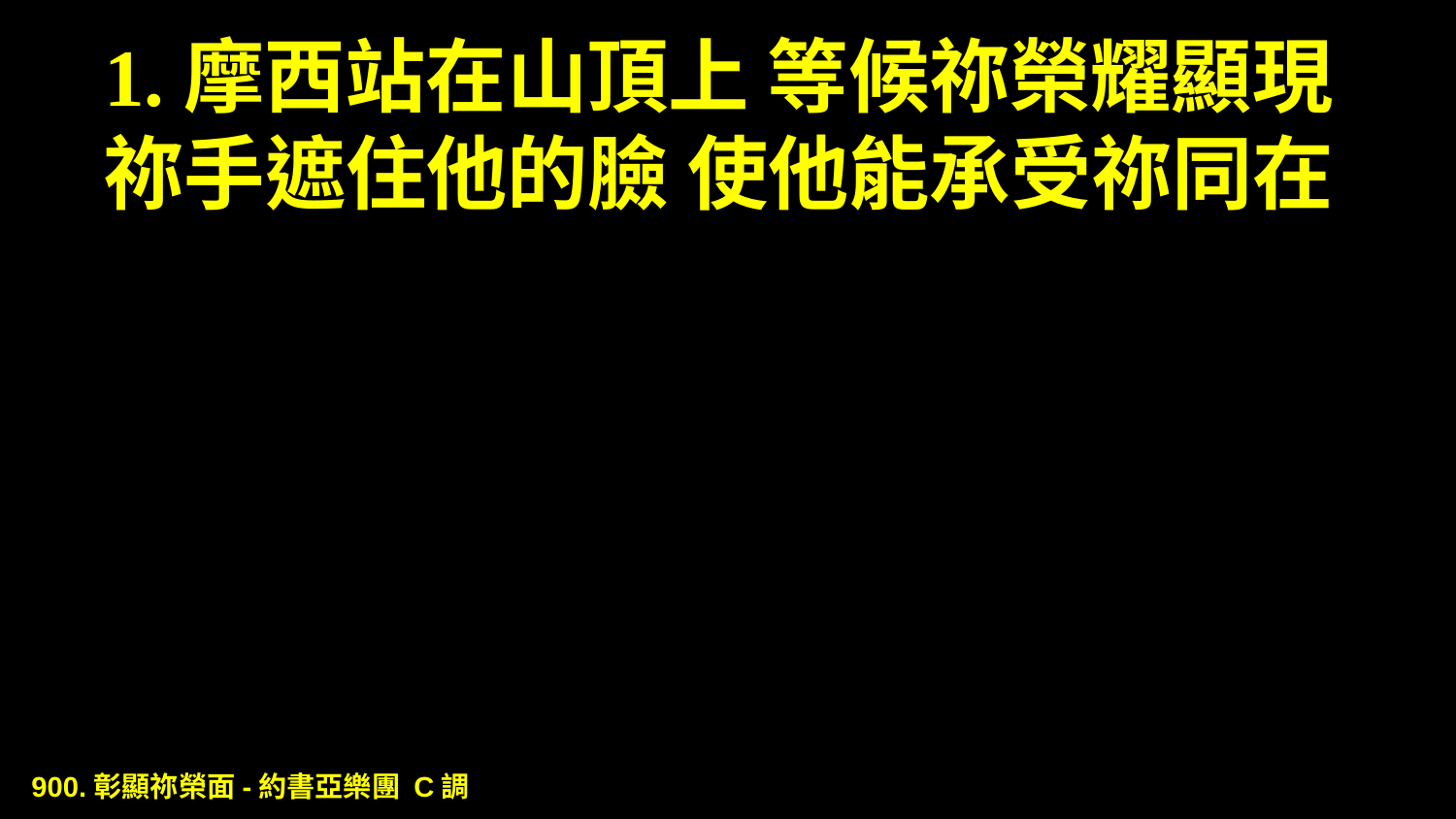

# 1.摩西站在山頂上 等候祢榮耀顯現 祢手遮住他的臉 使他能承受祢同在
900.彰顯祢榮面-約書亞樂團 C調